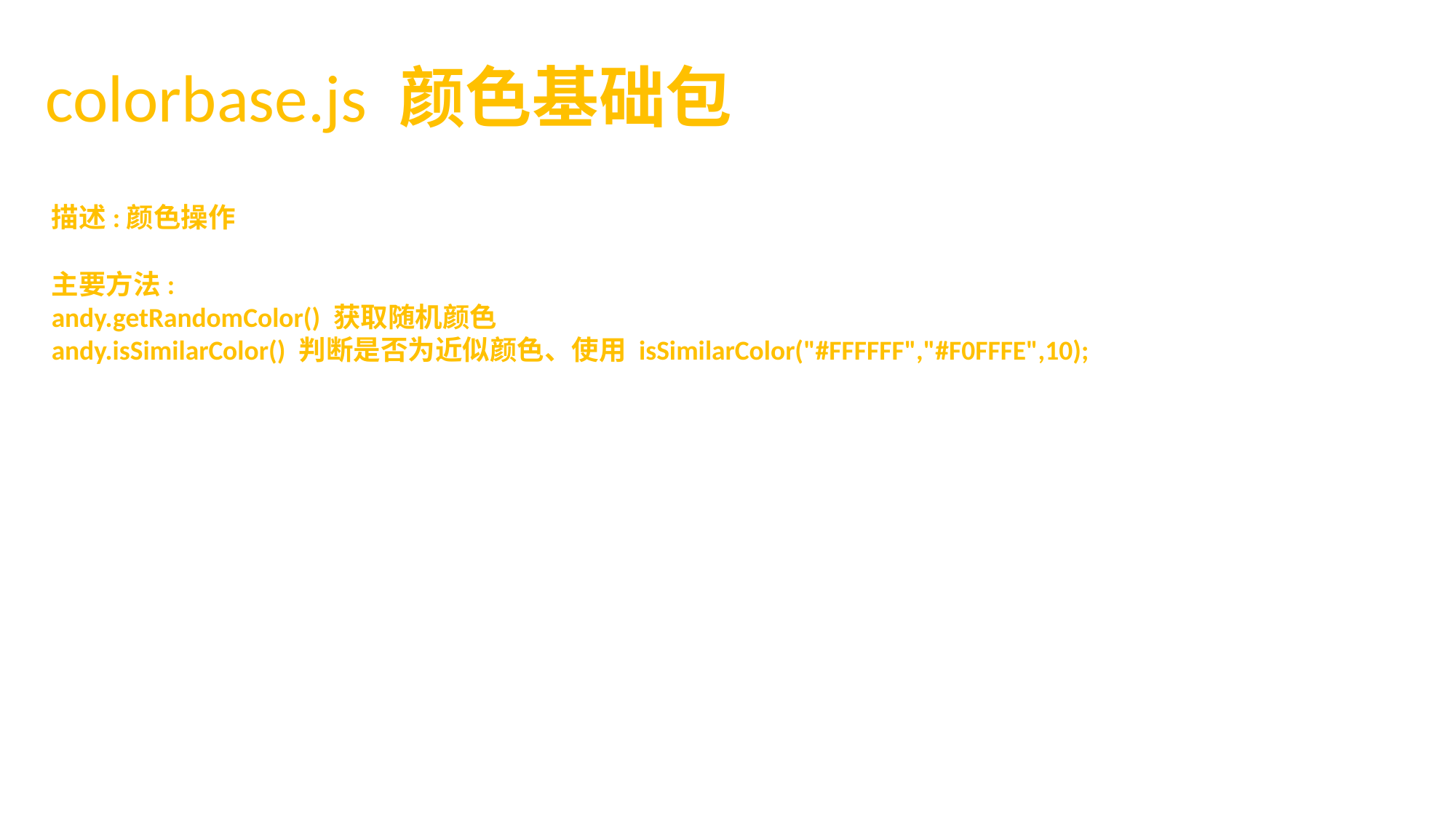

# colorbase.js 颜色基础包
描述:颜色操作
主要方法:
andy.getRandomColor() 获取随机颜色
andy.isSimilarColor() 判断是否为近似颜色、使用 isSimilarColor("#FFFFFF","#F0FFFE",10);